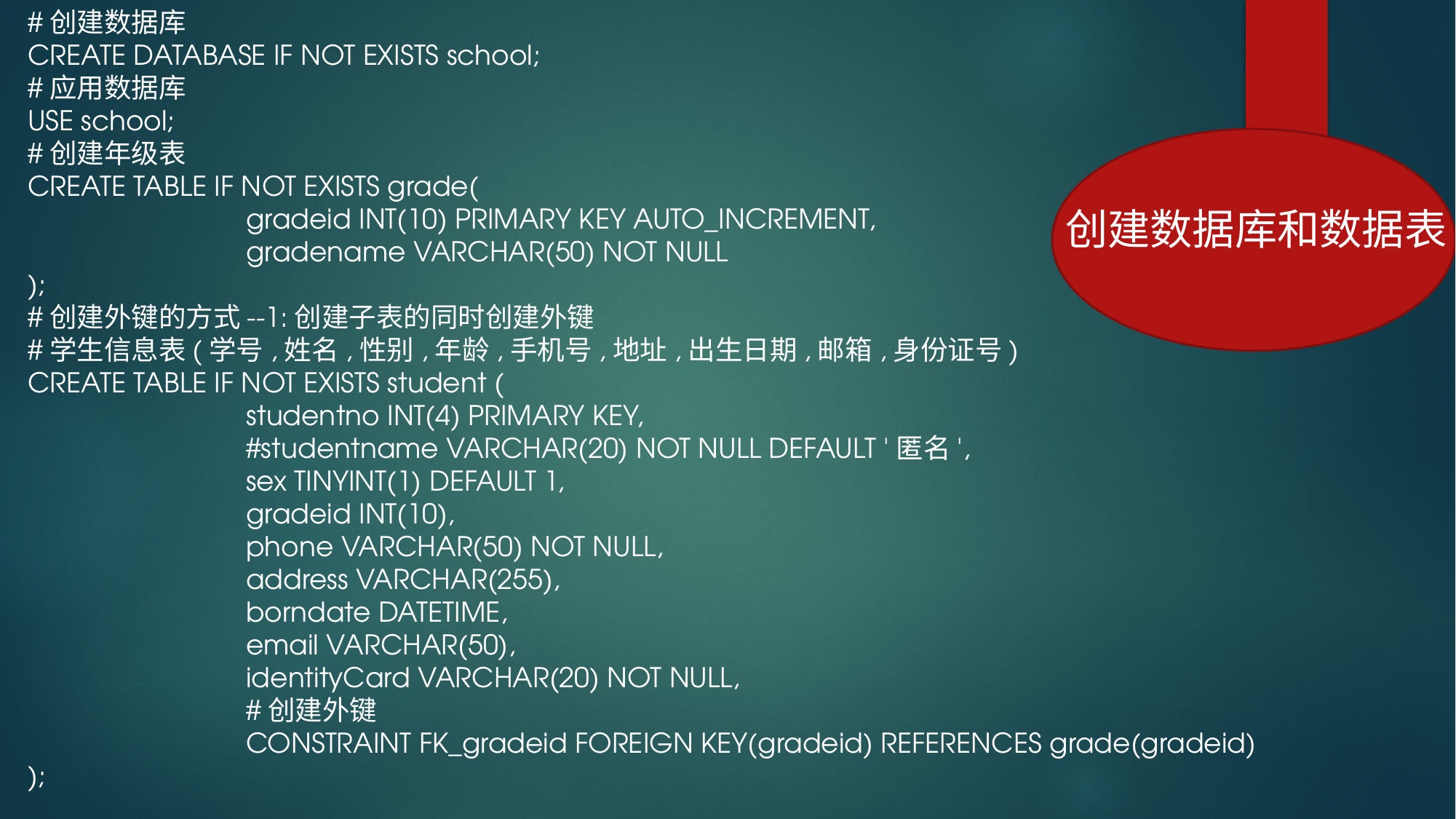

#创建数据库
CREATE DATABASE IF NOT EXISTS school;
#应用数据库
USE school;
#创建年级表
CREATE TABLE IF NOT EXISTS grade(
		gradeid INT(10) PRIMARY KEY AUTO_INCREMENT,
		gradename VARCHAR(50) NOT NULL
);
#创建外键的方式--1:创建子表的同时创建外键
#学生信息表(学号,姓名,性别,年龄,手机号,地址,出生日期,邮箱,身份证号)
CREATE TABLE IF NOT EXISTS student (
		studentno INT(4) PRIMARY KEY,
		#studentname VARCHAR(20) NOT NULL DEFAULT '匿名',
		sex TINYINT(1) DEFAULT 1,
		gradeid INT(10),
		phone VARCHAR(50) NOT NULL,
		address VARCHAR(255),
		borndate DATETIME,
		email VARCHAR(50),
		identityCard VARCHAR(20) NOT NULL,
		#创建外键
		CONSTRAINT FK_gradeid FOREIGN KEY(gradeid) REFERENCES grade(gradeid)
);

创建数据库和数据表